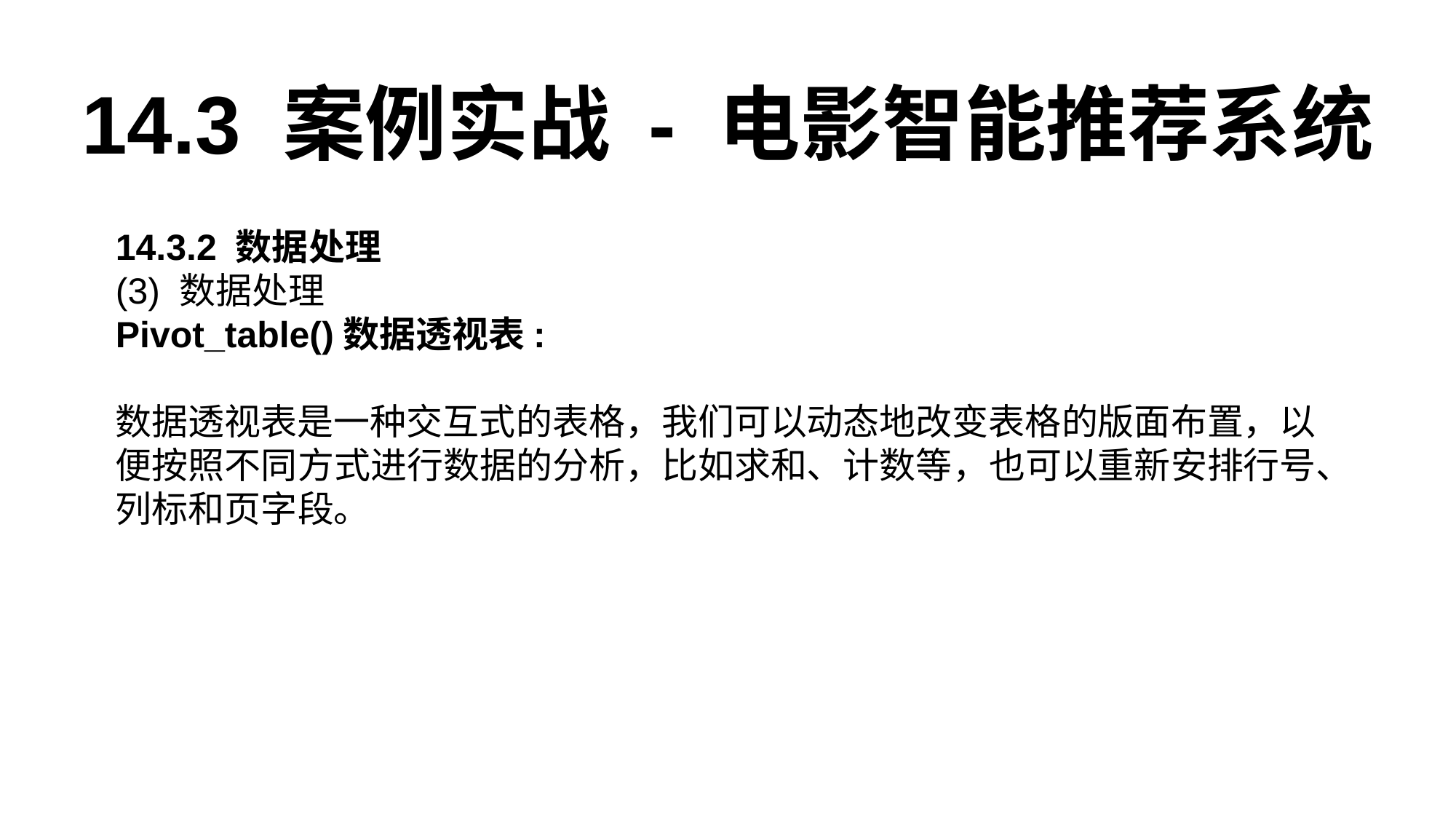

14.3 案例实战 - 电影智能推荐系统
14.3.2 数据处理
(3) 数据处理
Pivot_table()数据透视表:

数据透视表是一种交互式的表格，我们可以动态地改变表格的版面布置，以便按照不同方式进行数据的分析，比如求和、计数等，也可以重新安排行号、列标和页字段。